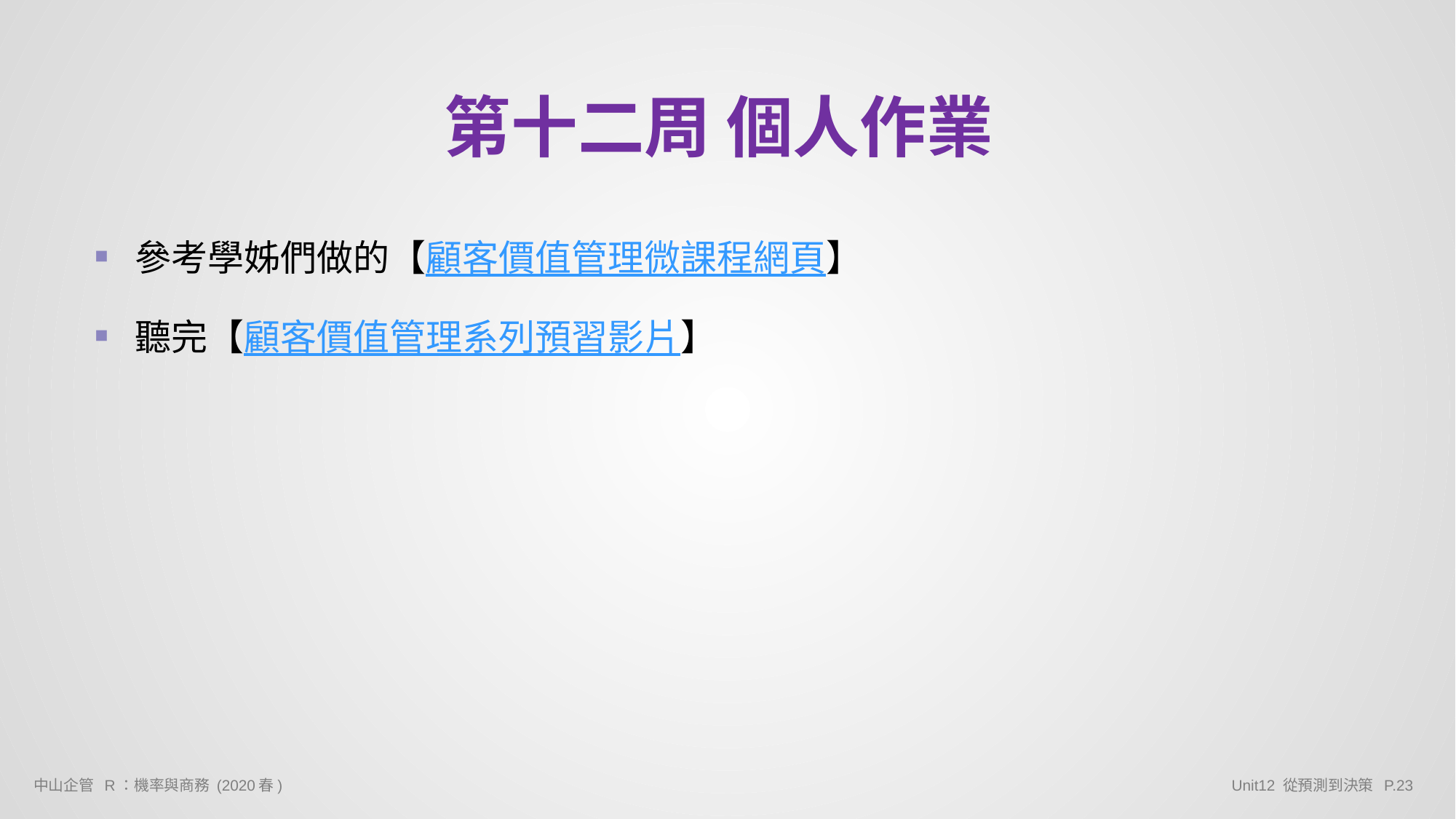

# 第十二周 個人作業
參考學姊們做的【顧客價值管理微課程網頁】
聽完【顧客價值管理系列預習影片】